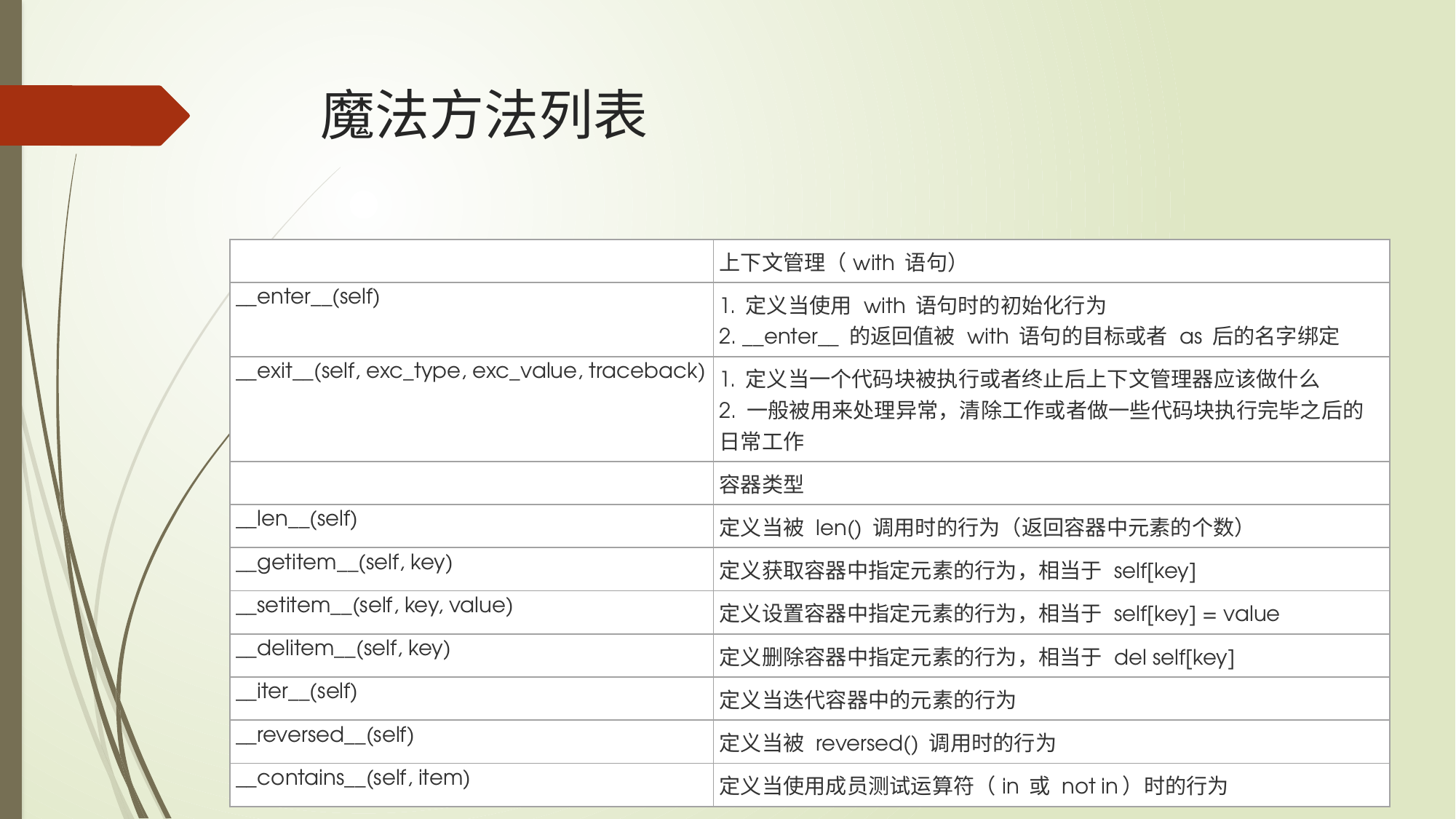

# 魔法方法列表
|  | 上下文管理（with 语句） |
| --- | --- |
| \_\_enter\_\_(self) | 1. 定义当使用 with 语句时的初始化行为 2. \_\_enter\_\_ 的返回值被 with 语句的目标或者 as 后的名字绑定 |
| \_\_exit\_\_(self, exc\_type, exc\_value, traceback) | 1. 定义当一个代码块被执行或者终止后上下文管理器应该做什么 2. 一般被用来处理异常，清除工作或者做一些代码块执行完毕之后的日常工作 |
|  | 容器类型 |
| \_\_len\_\_(self) | 定义当被 len() 调用时的行为（返回容器中元素的个数） |
| \_\_getitem\_\_(self, key) | 定义获取容器中指定元素的行为，相当于 self[key] |
| \_\_setitem\_\_(self, key, value) | 定义设置容器中指定元素的行为，相当于 self[key] = value |
| \_\_delitem\_\_(self, key) | 定义删除容器中指定元素的行为，相当于 del self[key] |
| \_\_iter\_\_(self) | 定义当迭代容器中的元素的行为 |
| \_\_reversed\_\_(self) | 定义当被 reversed() 调用时的行为 |
| \_\_contains\_\_(self, item) | 定义当使用成员测试运算符（in 或 not in）时的行为 |